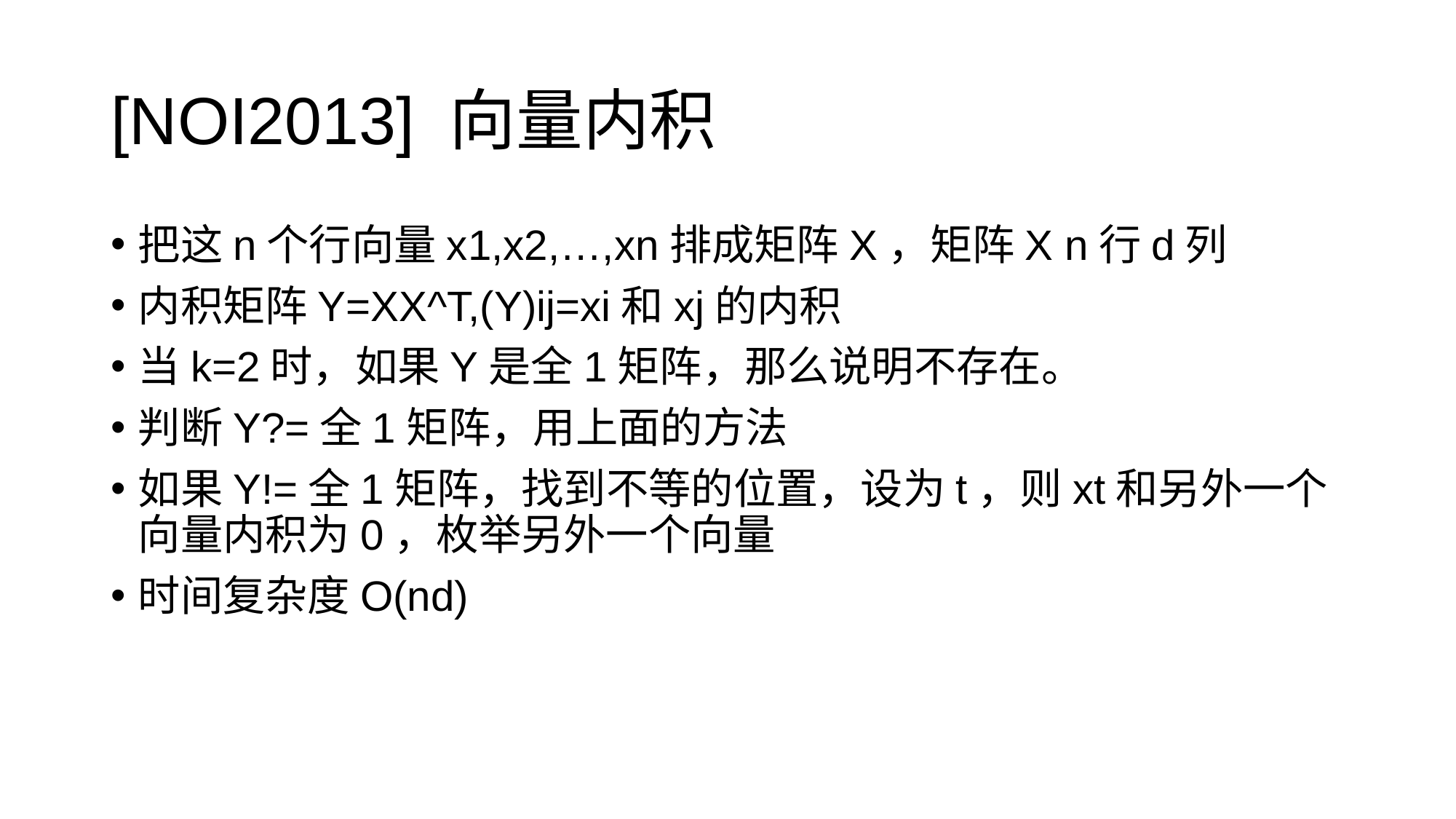

# [NOI2013] 向量内积
把这n个行向量x1,x2,…,xn排成矩阵X，矩阵X n行d列
内积矩阵Y=XX^T,(Y)ij=xi和xj的内积
当k=2时，如果Y是全1矩阵，那么说明不存在。
判断Y?=全1矩阵，用上面的方法
如果Y!=全1矩阵，找到不等的位置，设为t，则xt和另外一个向量内积为0，枚举另外一个向量
时间复杂度O(nd)